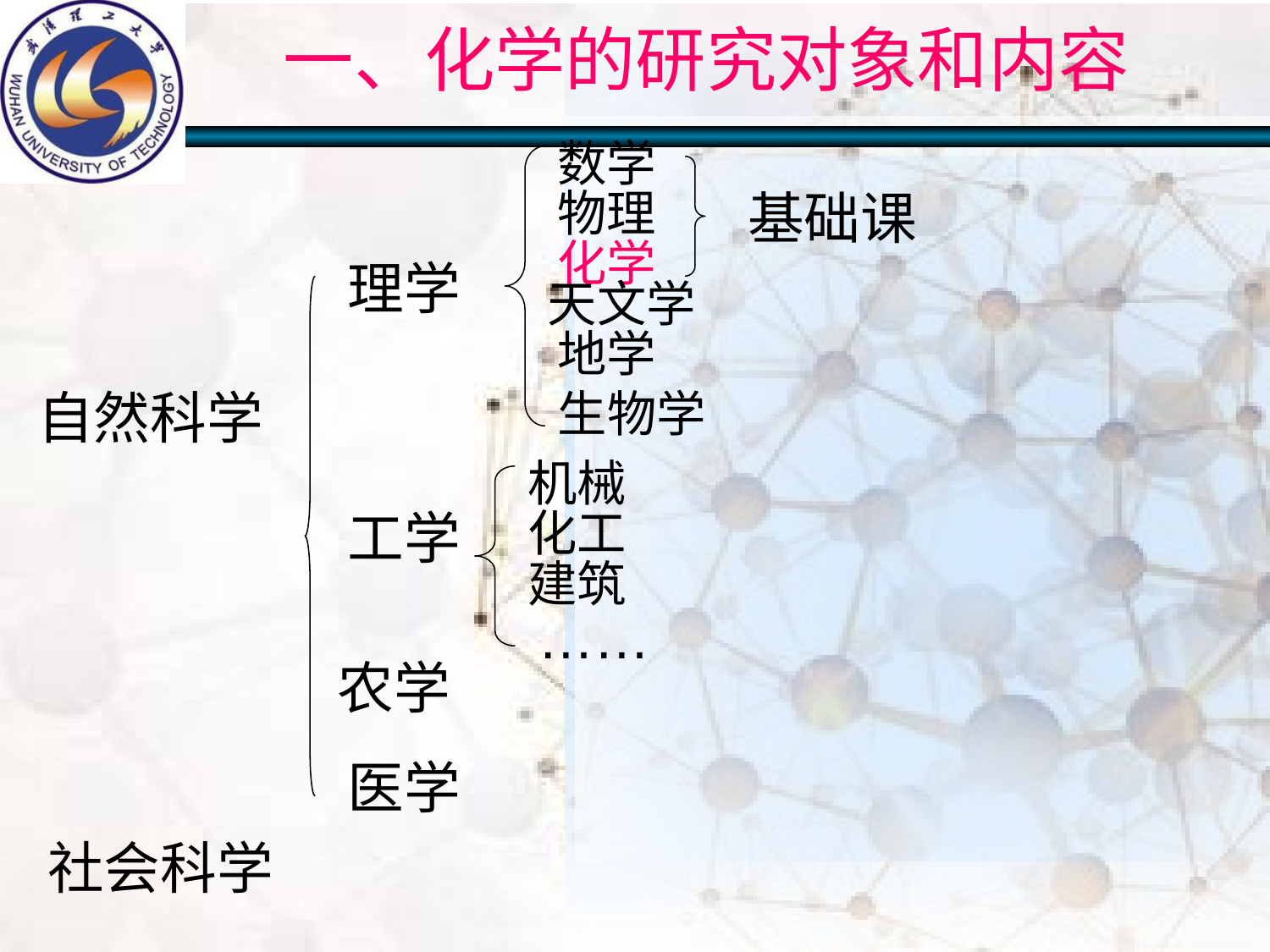

# 一、化学的研究对象和内容
数学

物理
基础课
化学
理学
天文学

地学
自然科学
生物学
机械

工学
化工
建筑
……
农学
医学
社会科学